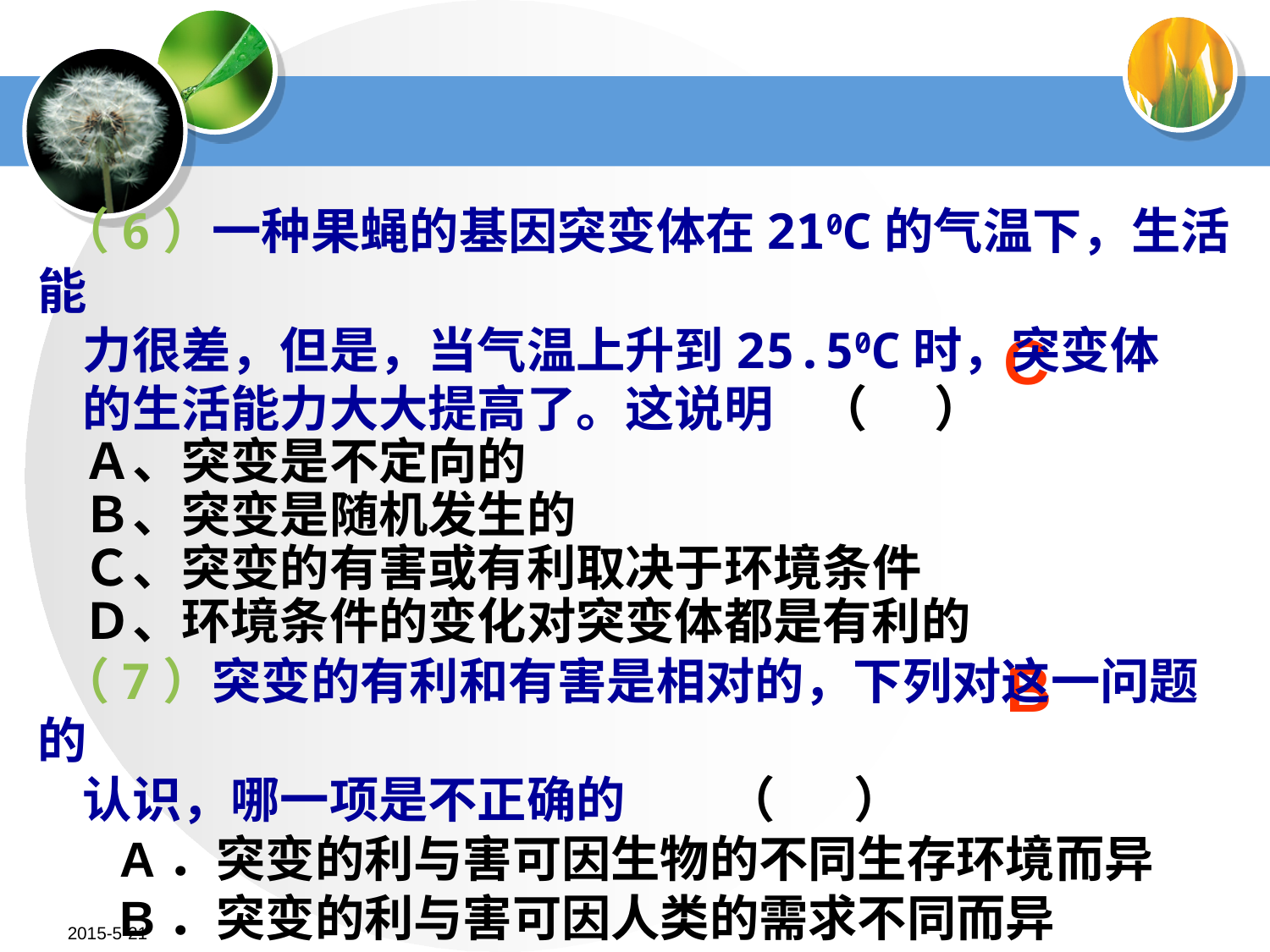

（6）一种果蝇的基因突变体在210C的气温下，生活能
   力很差，但是，当气温上升到25.50C时，突变体
   的生活能力大大提高了。这说明    （      ）
   Ａ、突变是不定向的
   Ｂ、突变是随机发生的
   Ｃ、突变的有害或有利取决于环境条件
   Ｄ、环境条件的变化对突变体都是有利的
 （7）突变的有利和有害是相对的，下列对这一问题的
   认识，哪一项是不正确的         （       ）
      A．突变的利与害可因生物的不同生存环境而异
      B．突变的利与害可因人类的需求不同而异
      C．有的突变对生物生存有害，但对生物进化有利
      D．有的突变对生物生存有利，对生物进化也有利
C
B

2015-5-21